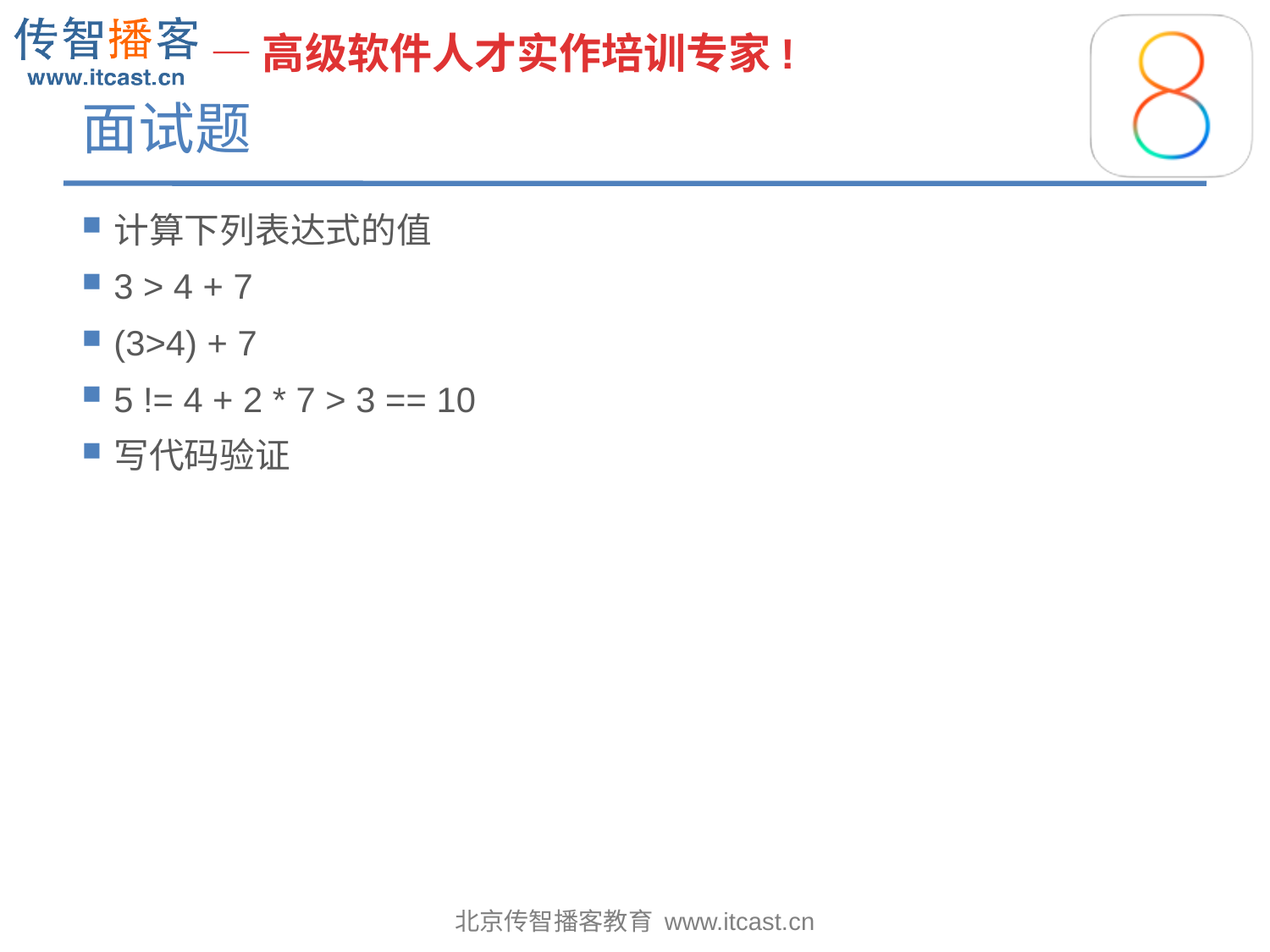

# 面试题
计算下列表达式的值
3 > 4 + 7
(3>4) + 7
5 != 4 + 2 * 7 > 3 == 10
写代码验证